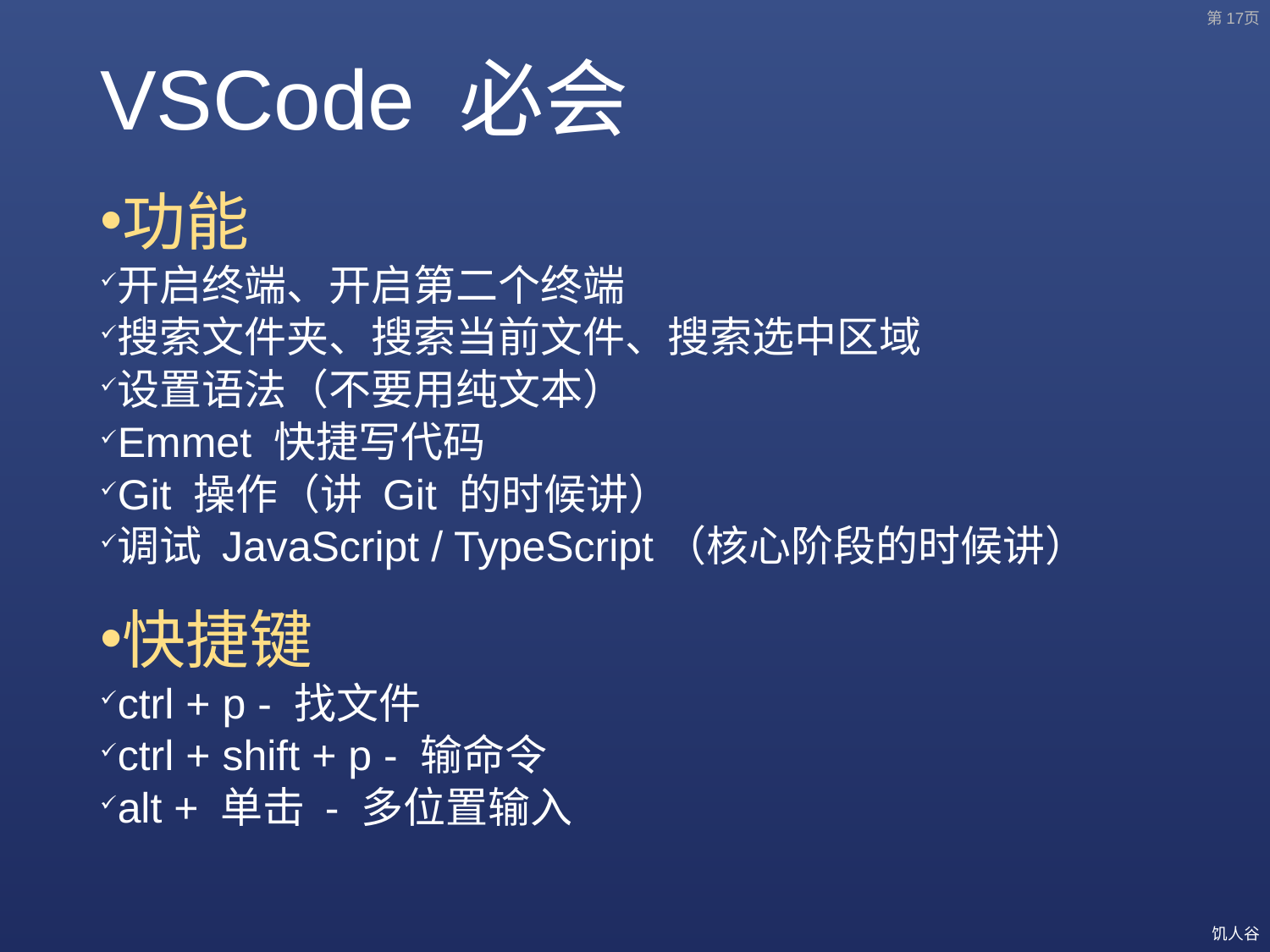

第17页
# VSCode 必会
功能
开启终端、开启第二个终端
搜索文件夹、搜索当前文件、搜索选中区域
设置语法（不要用纯文本）
Emmet 快捷写代码
Git 操作（讲 Git 的时候讲）
调试 JavaScript / TypeScript（核心阶段的时候讲）
快捷键
ctrl + p - 找文件
ctrl + shift + p - 输命令
alt + 单击 - 多位置输入
饥人谷